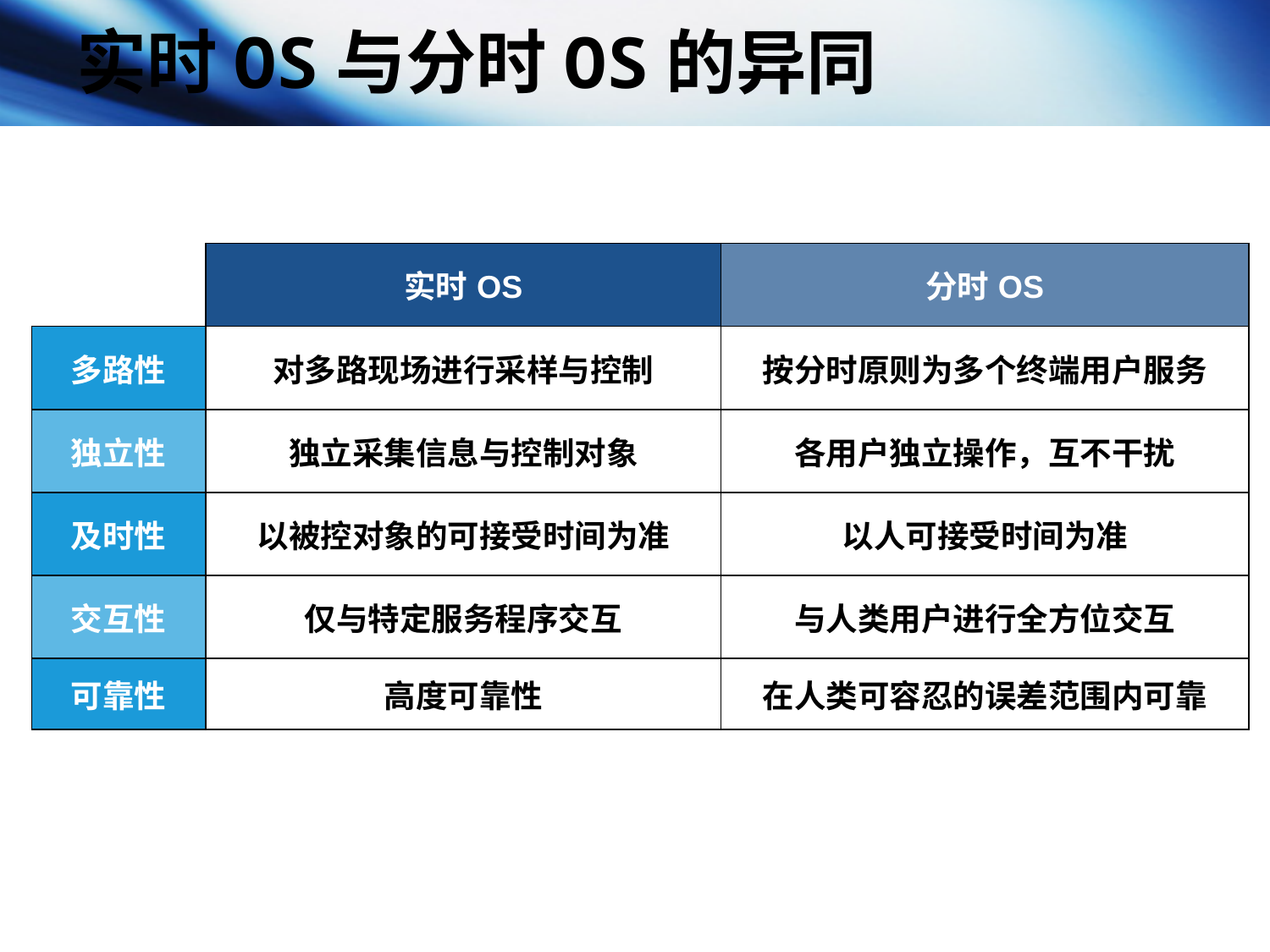

实时OS与分时OS的异同
|  | 实时OS | 分时OS |
| --- | --- | --- |
| 多路性 | 对多路现场进行采样与控制 | 按分时原则为多个终端用户服务 |
| 独立性 | 独立采集信息与控制对象 | 各用户独立操作，互不干扰 |
| 及时性 | 以被控对象的可接受时间为准 | 以人可接受时间为准 |
| 交互性 | 仅与特定服务程序交互 | 与人类用户进行全方位交互 |
| 可靠性 | 高度可靠性 | 在人类可容忍的误差范围内可靠 |